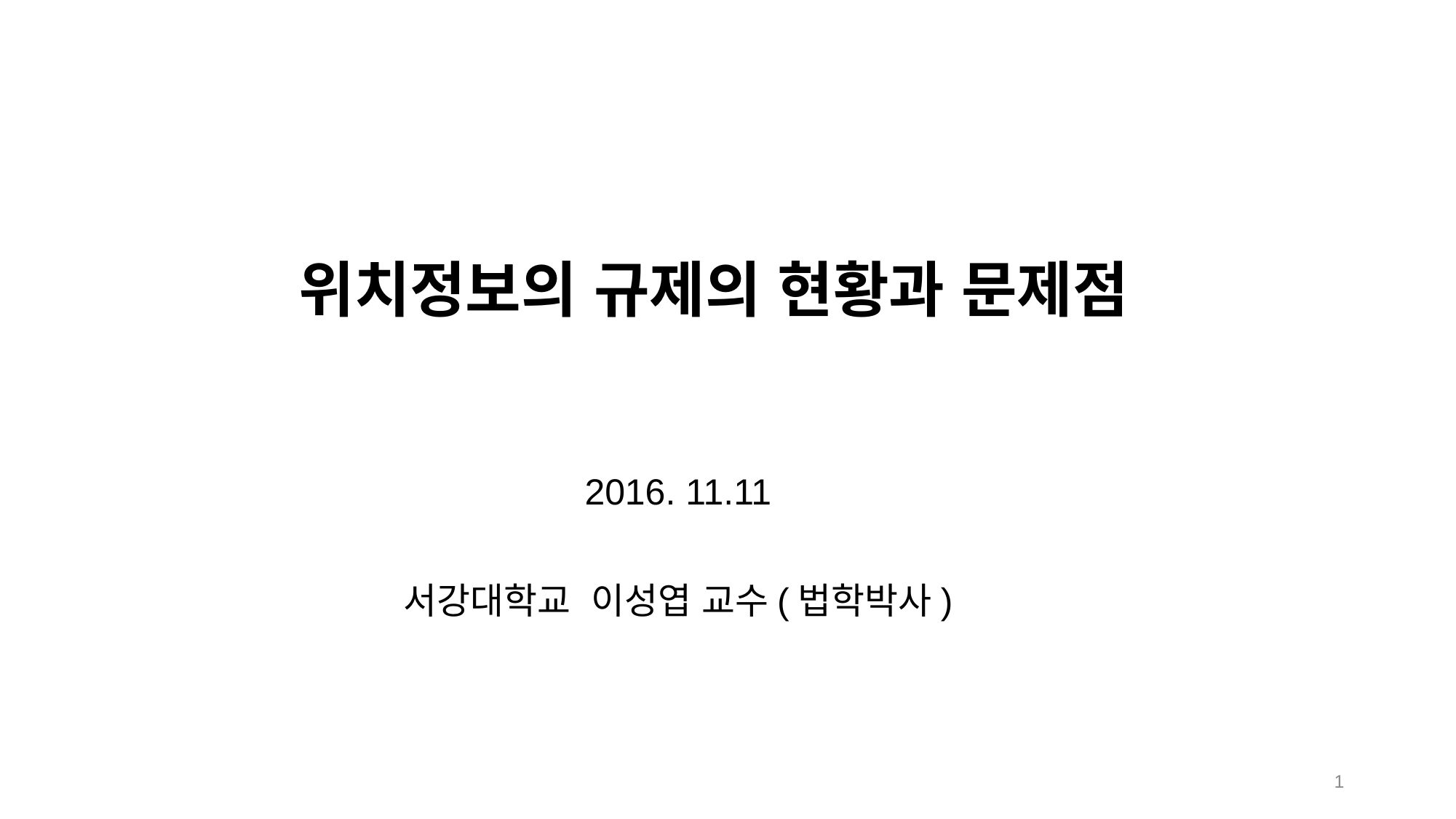

# 위치정보의 규제의 현황과 문제점
2016. 11.11

서강대학교  이성엽 교수(법학박사)

1